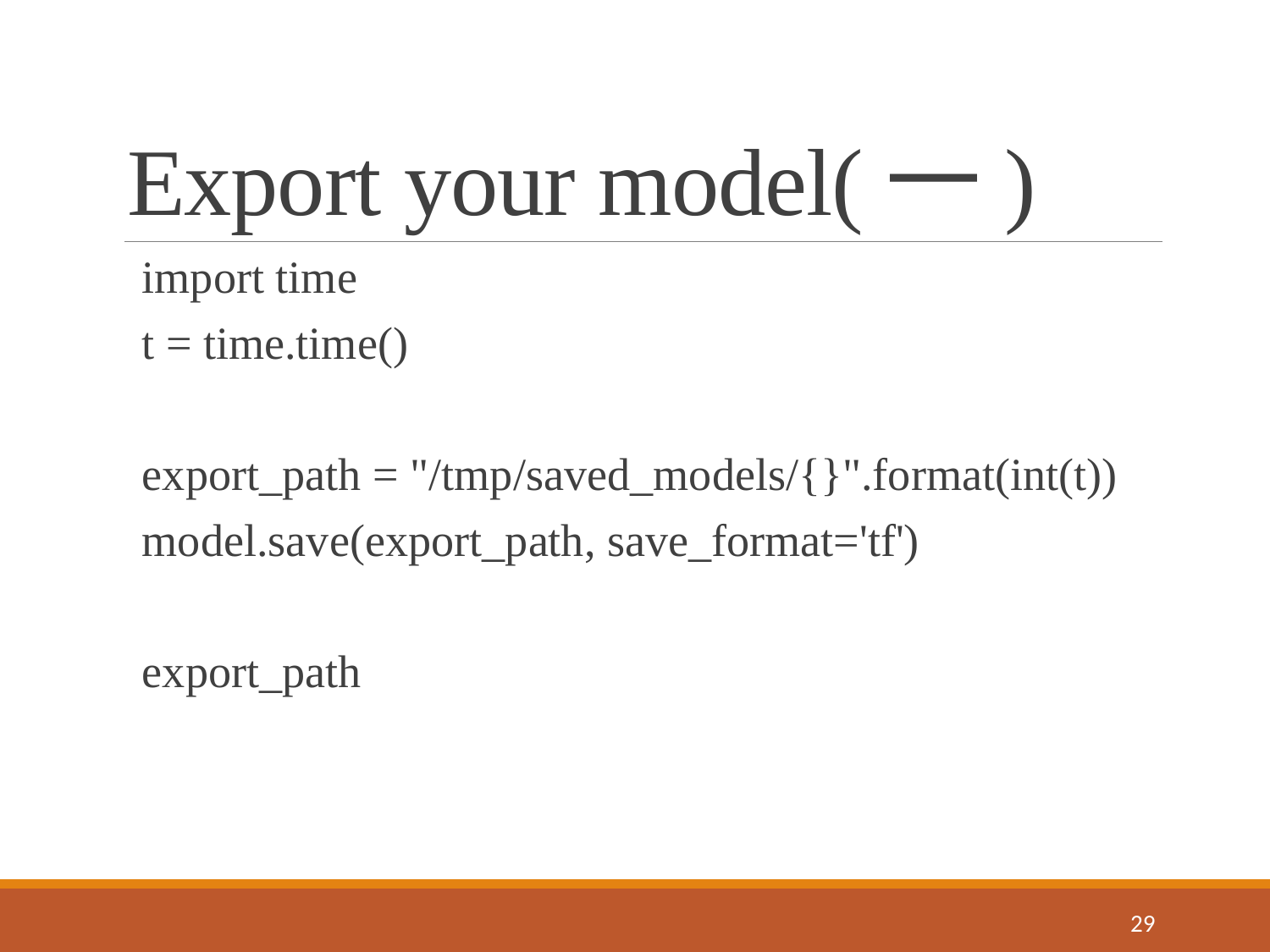

# Export your model(一)
import time
t = time.time()

export_path = "/tmp/saved_models/{}".format(int(t))
model.save(export_path, save_format='tf')

export_path
29